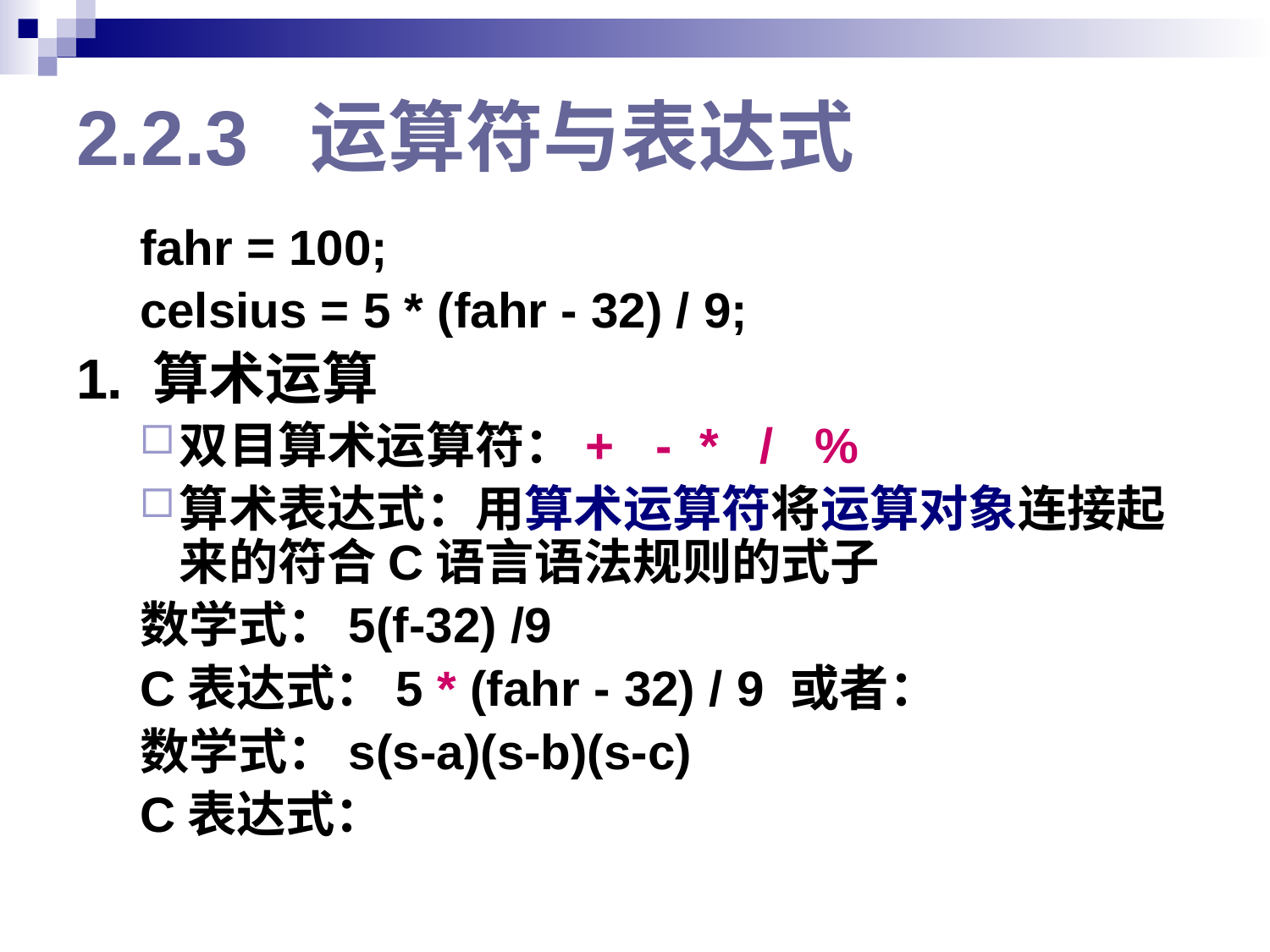

# 2.2.3  运算符与表达式
fahr = 100;
celsius = 5 * (fahr - 32) / 9;
1. 算术运算
双目算术运算符：+   -  *   /   %
算术表达式：用算术运算符将运算对象连接起来的符合C语言语法规则的式子
数学式：5(f-32) /9
C表达式：5 * (fahr - 32) / 9 或者：
数学式：s(s-a)(s-b)(s-c)
C表达式：